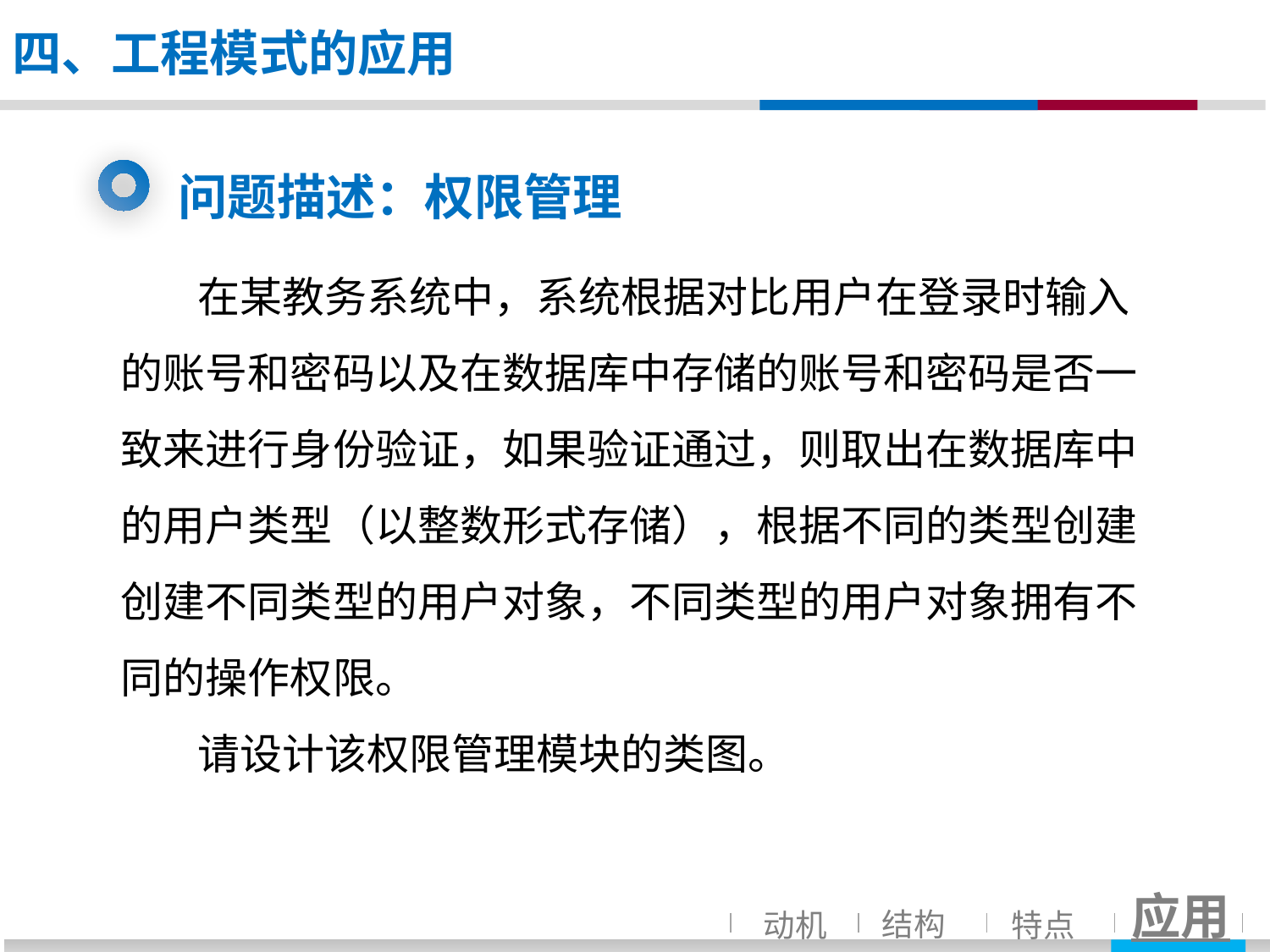

四、工程模式的应用
问题描述：权限管理

       在某教务系统中，系统根据对比用户在登录时输入的账号和密码以及在数据库中存储的账号和密码是否一致来进行身份验证，如果验证通过，则取出在数据库中的用户类型（以整数形式存储），根据不同的类型创建创建不同类型的用户对象，不同类型的用户对象拥有不同的操作权限。
       请设计该权限管理模块的类图。
应用
结构
动机
特点